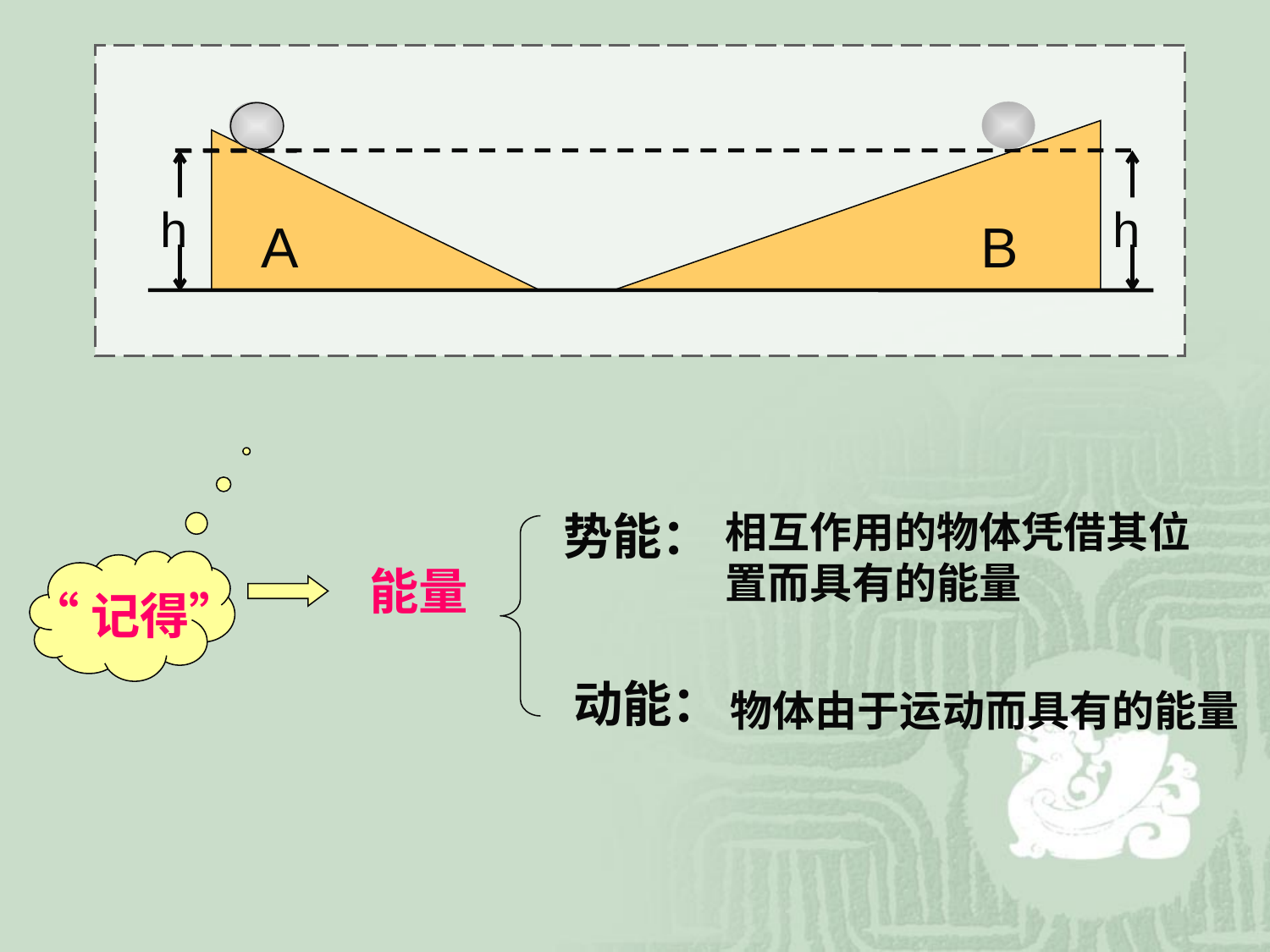

h

A
B

h

能量

势能：
相互作用的物体凭借其位置而具有的能量

“记得”

动能：
物体由于运动而具有的能量